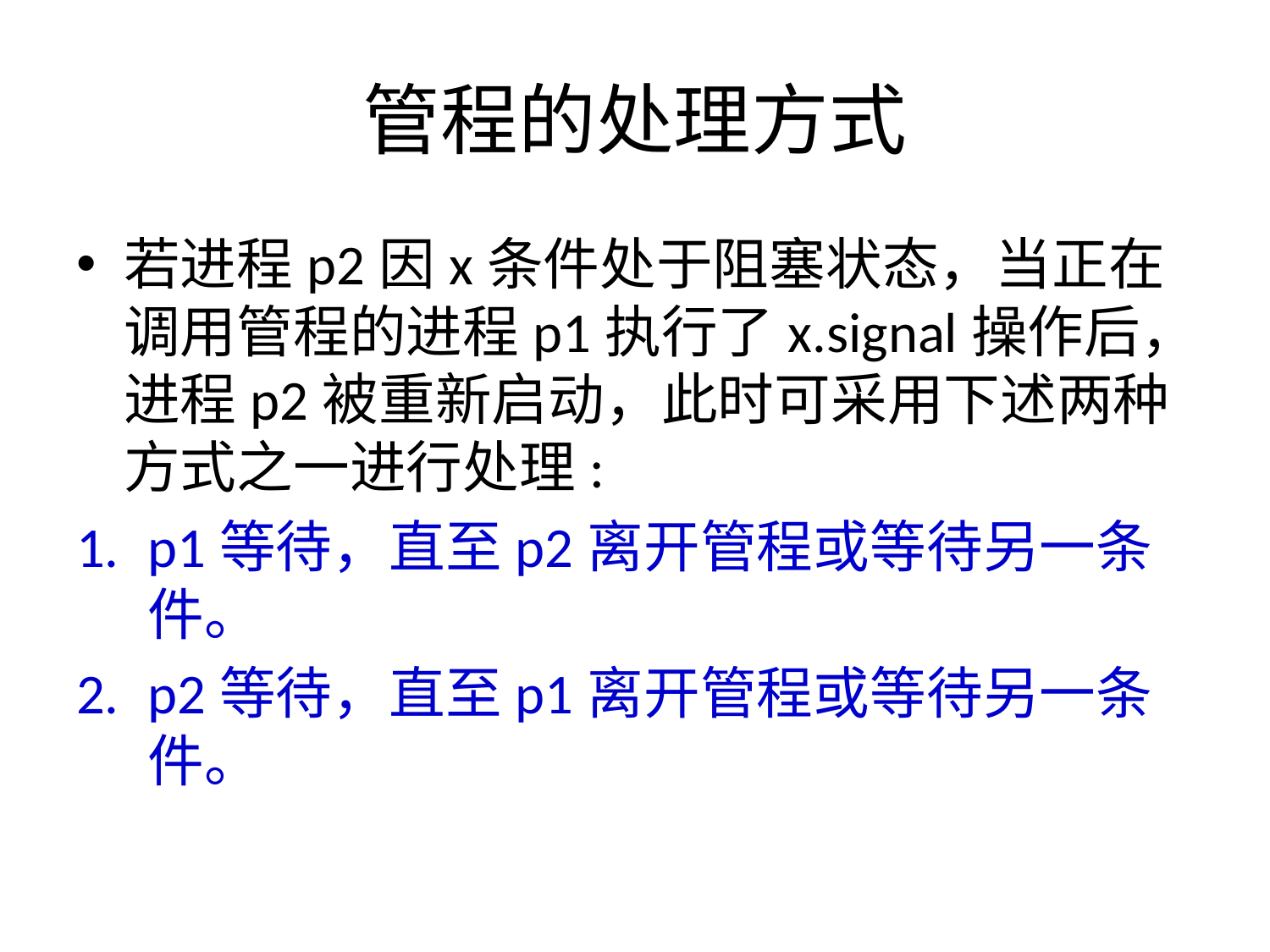

# 管程的处理方式
若进程p2因x条件处于阻塞状态，当正在调用管程的进程p1执行了x.signal操作后，进程p2被重新启动，此时可采用下述两种方式之一进行处理:
p1等待，直至p2离开管程或等待另一条件。
p2等待，直至p1离开管程或等待另一条件。